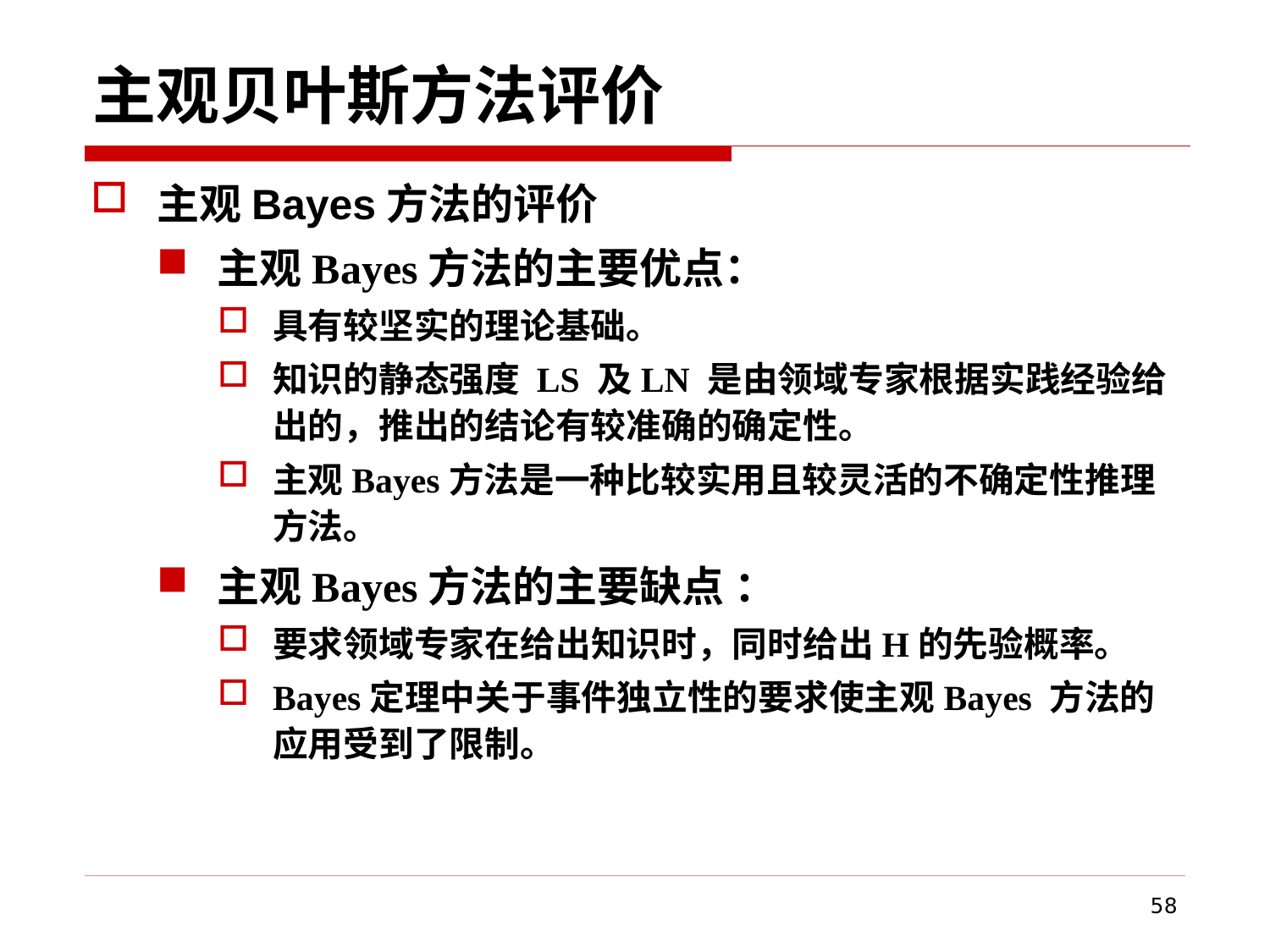

# 主观贝叶斯方法评价
主观Bayes方法的评价
主观Bayes方法的主要优点：
具有较坚实的理论基础。
知识的静态强度 LS 及LN 是由领域专家根据实践经验给出的，推出的结论有较准确的确定性。
主观Bayes方法是一种比较实用且较灵活的不确定性推理方法。
主观Bayes方法的主要缺点 ：
要求领域专家在给出知识时，同时给出H的先验概率。
Bayes定理中关于事件独立性的要求使主观Bayes 方法的应用受到了限制。
58